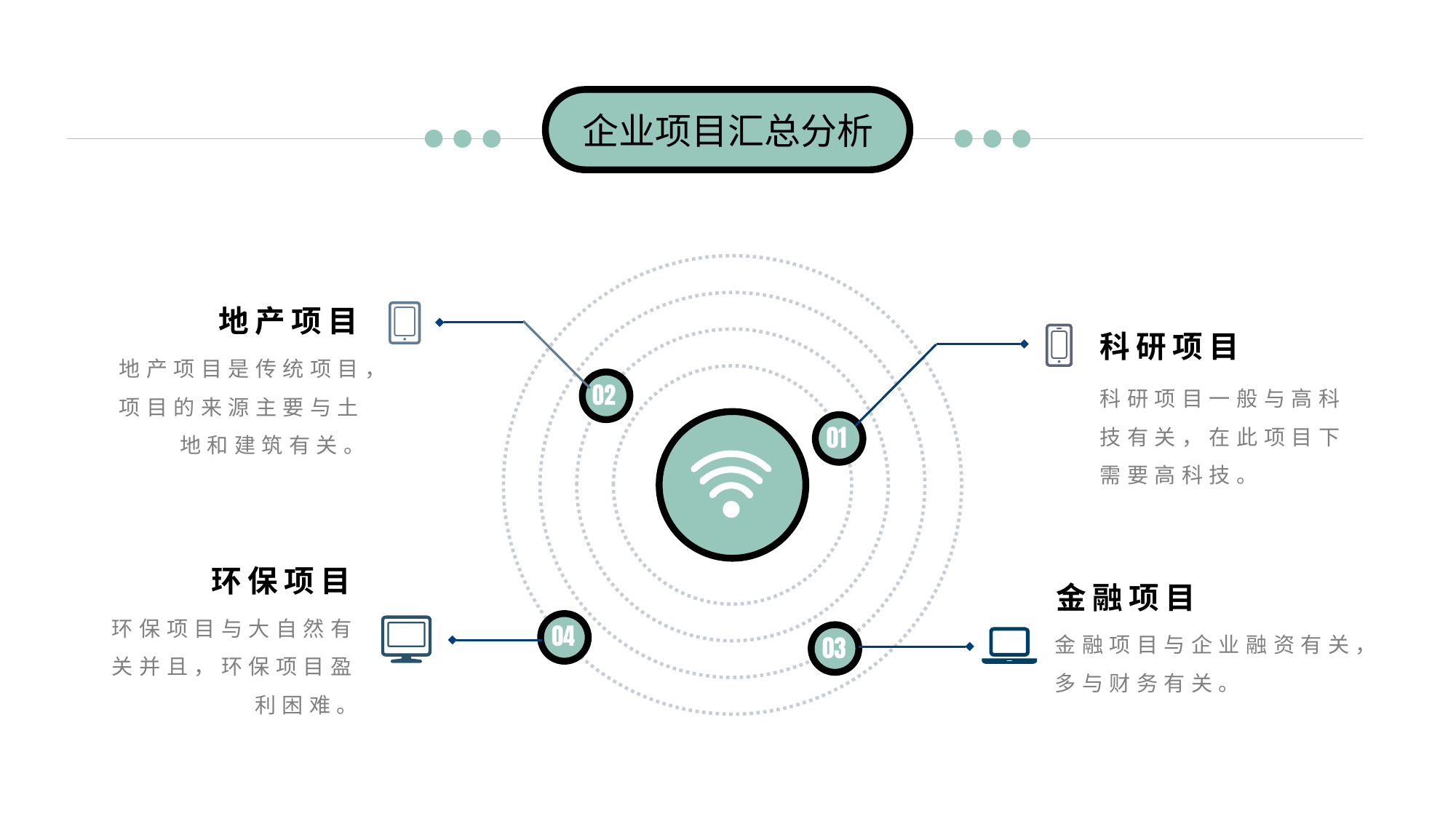

企业项目汇总分析

地产项目

科研项目

地产项目是传统项目，项目的来源主要与土地和建筑有关。

科研项目一般与高科技有关，在此项目下需要高科技。

02

01

环保项目
金融项目
环保项目与大自然有关并且，环保项目盈利困难。

金融项目与企业融资有关，多与财务有关。

04

03